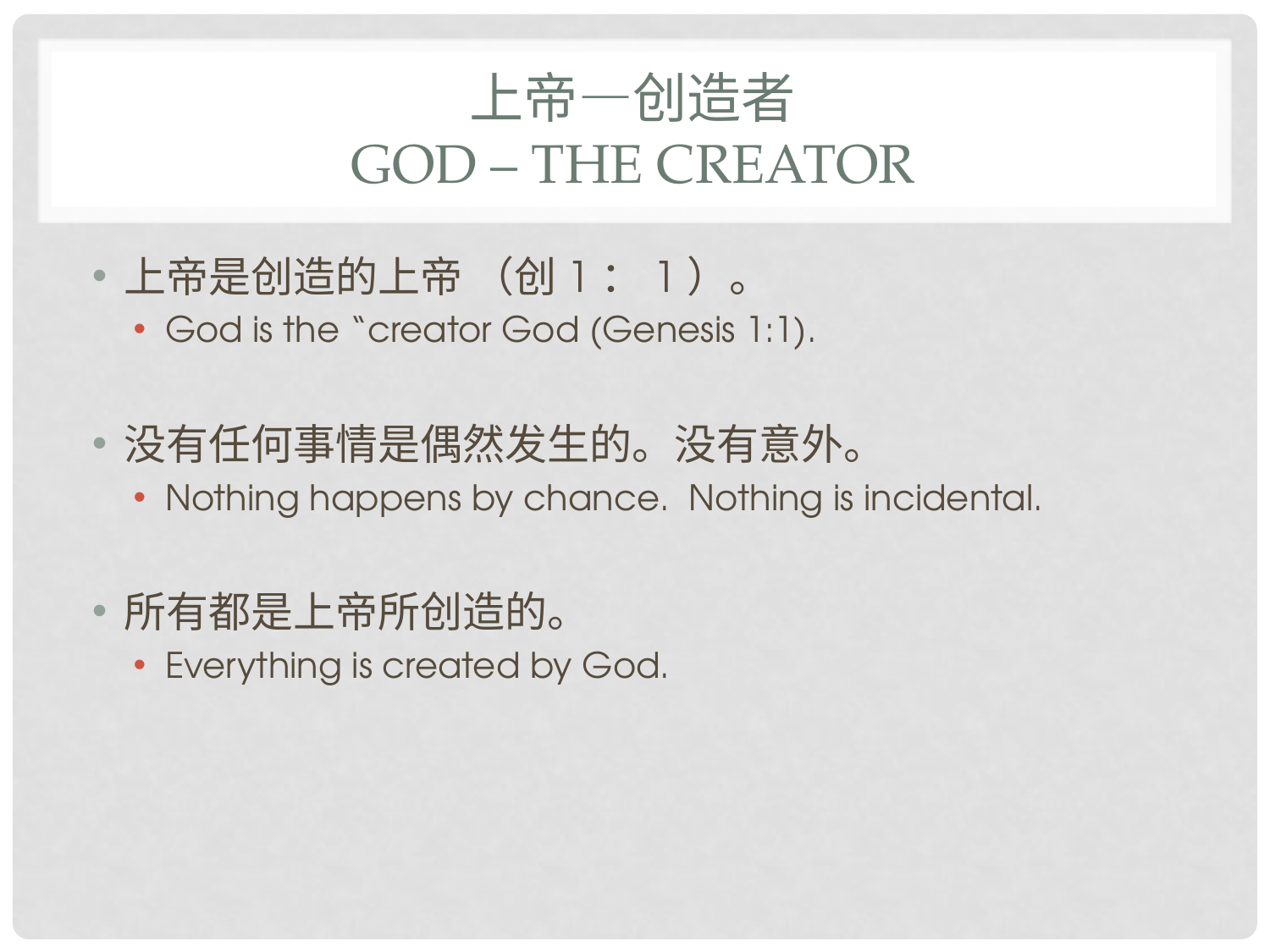

# 上帝—创造者 God – the creator
上帝是创造的上帝 （创1：1）。
God is the “creator God (Genesis 1:1).

没有任何事情是偶然发生的。没有意外。
Nothing happens by chance.  Nothing is incidental.

所有都是上帝所创造的。
Everything is created by God.